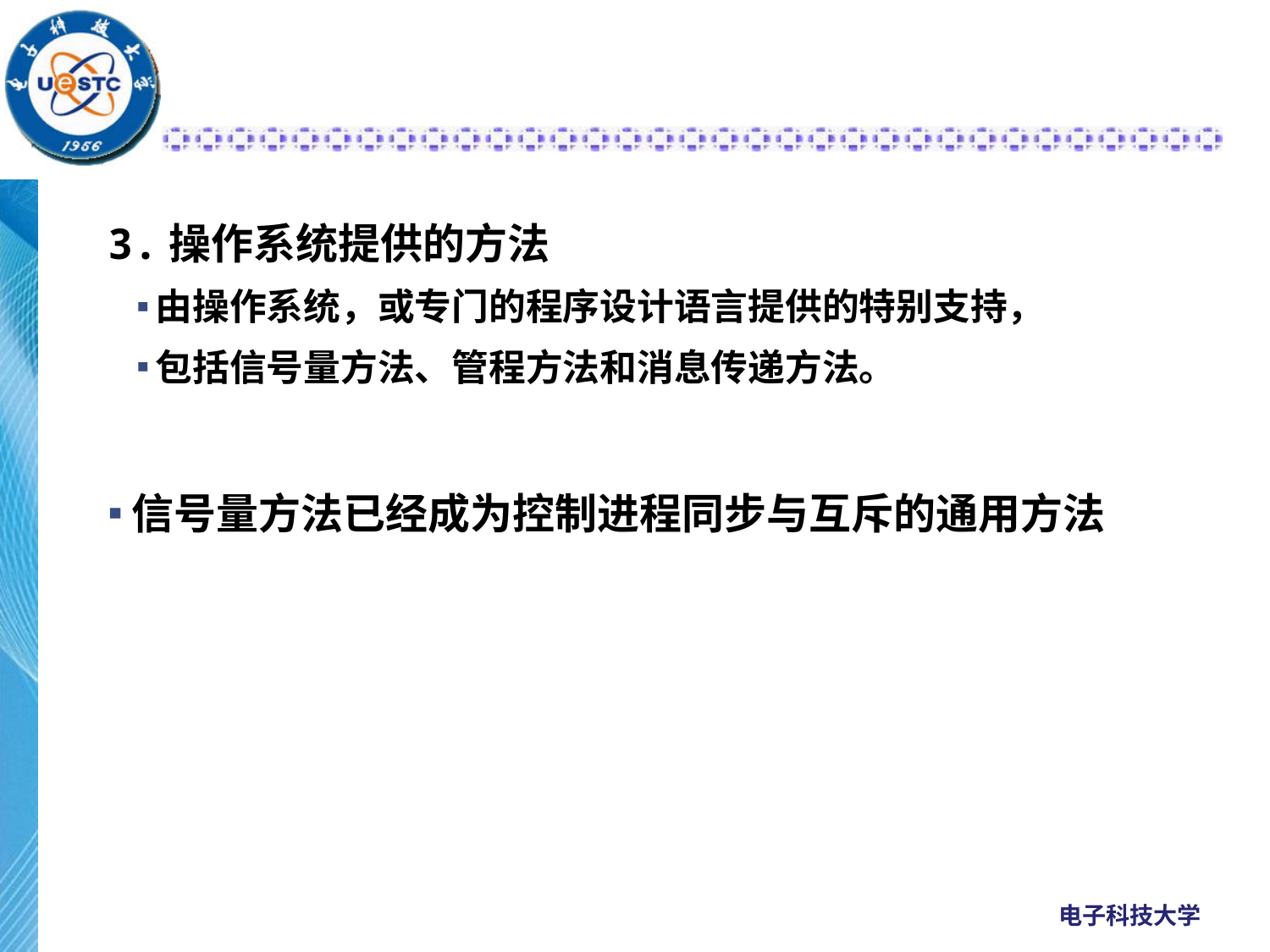

#

3.操作系统提供的方法
由操作系统，或专门的程序设计语言提供的特别支持，
包括信号量方法、管程方法和消息传递方法。

信号量方法已经成为控制进程同步与互斥的通用方法